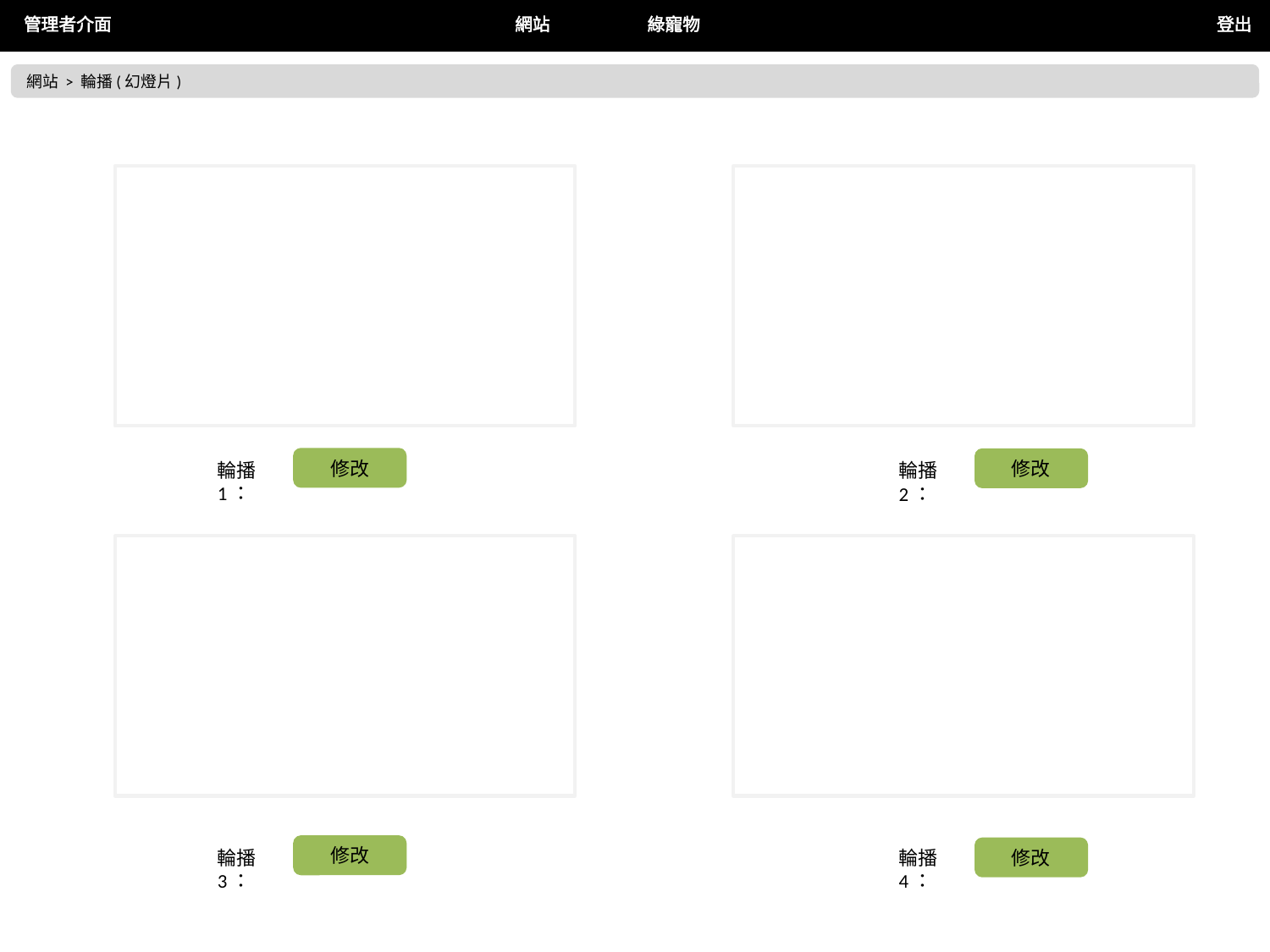

綠寵物
網站
登出
管理者介面
網站 > 輪播(幻燈片)

修改
修改
輪播1：
輪播2：

修改
修改
輪播3：
輪播4：